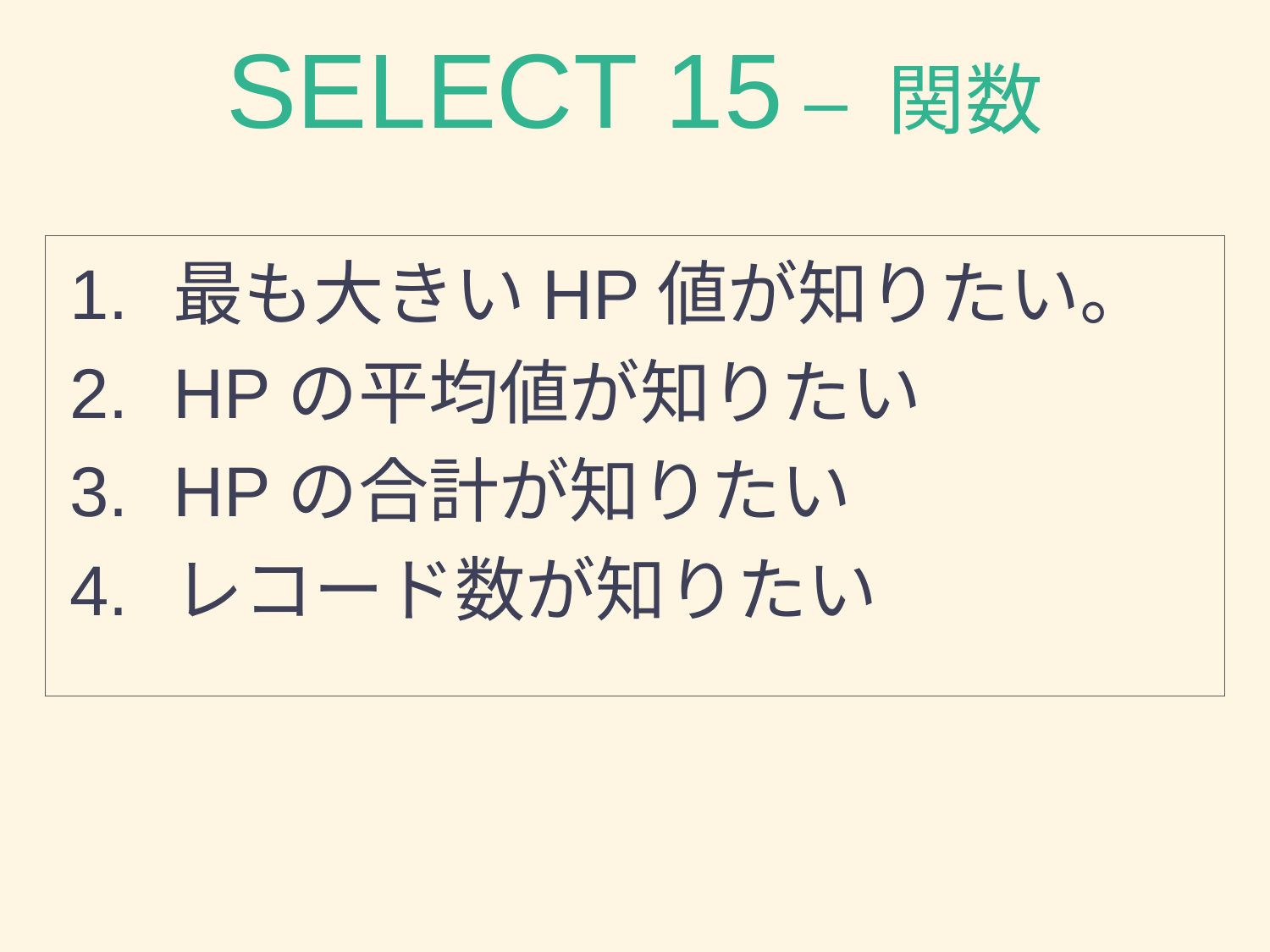

# SELECT 15 – 関数
最も大きいHP値が知りたい。
HPの平均値が知りたい
HPの合計が知りたい
レコード数が知りたい